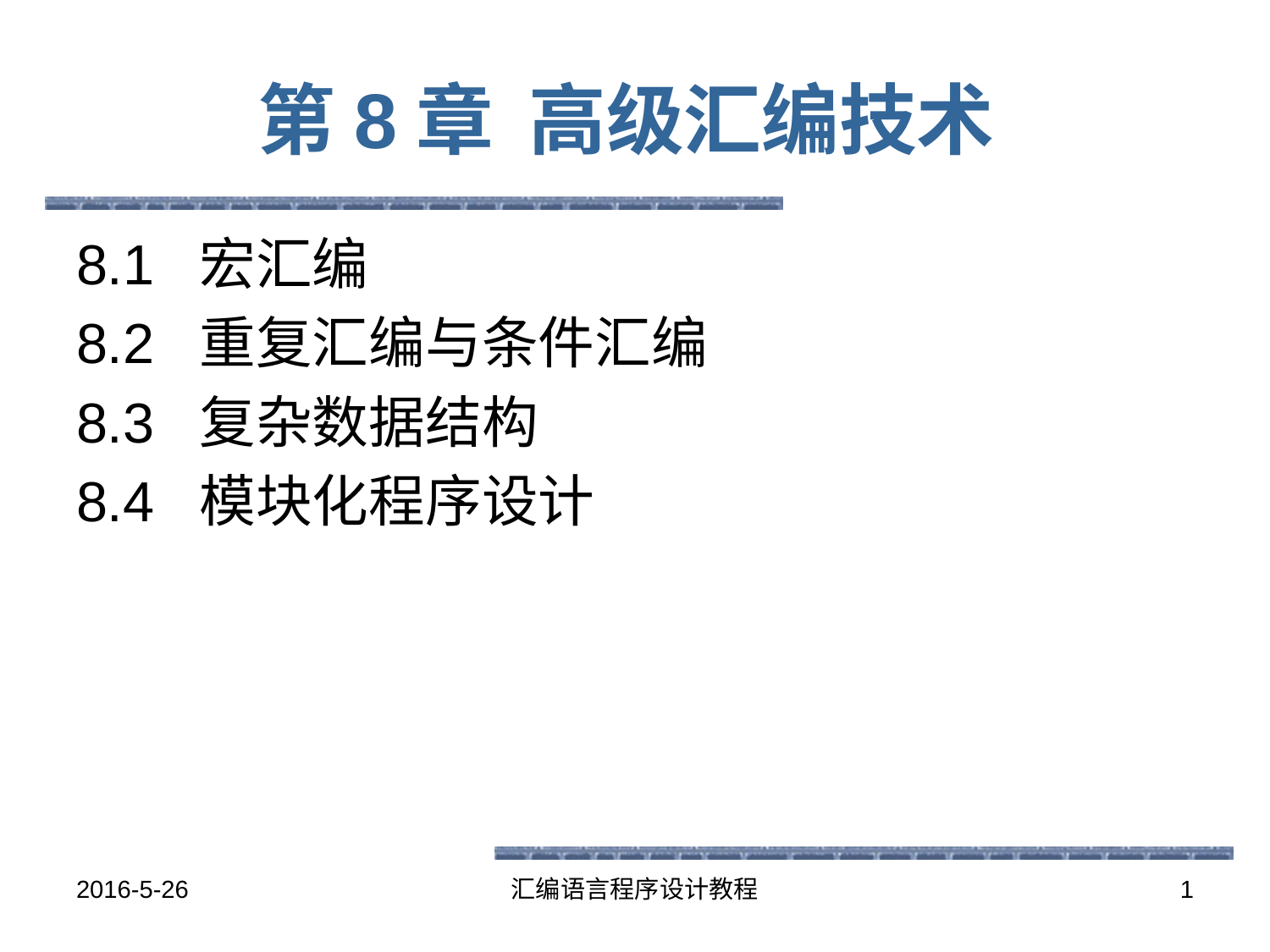

# 第8章  高级汇编技术
8.1  宏汇编
8.2  重复汇编与条件汇编
8.3  复杂数据结构
8.4  模块化程序设计
2016-5-26
汇编语言程序设计教程
1